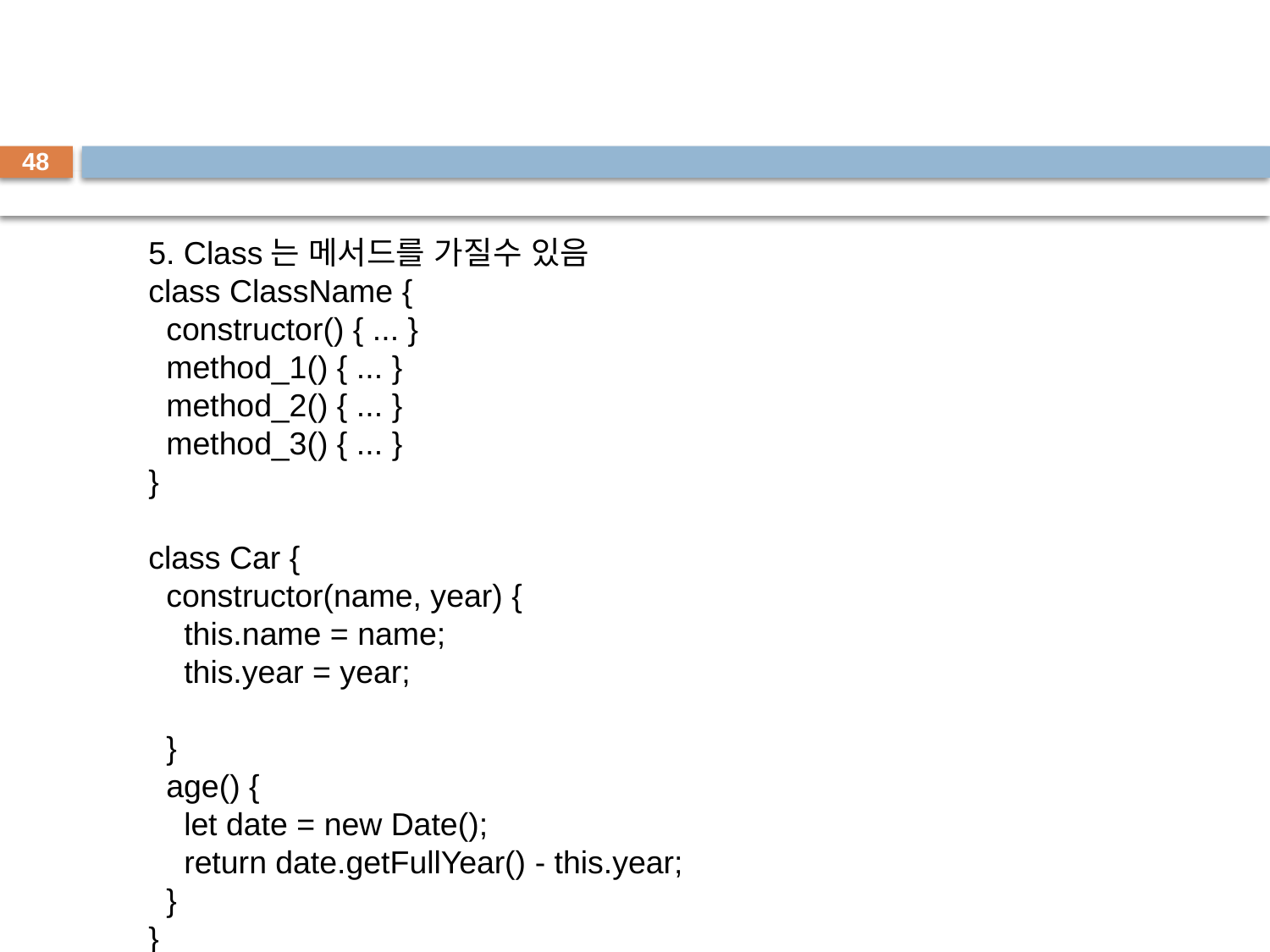

#
48
5. Class는 메서드를 가질수 있음
class ClassName {
  constructor() { ... }
  method_1() { ... }
  method_2() { ... }
  method_3() { ... }
}

class Car {
  constructor(name, year) {
    this.name = name;
    this.year = year;

  }
  age() {
    let date = new Date();
    return date.getFullYear() - this.year;
  }
}